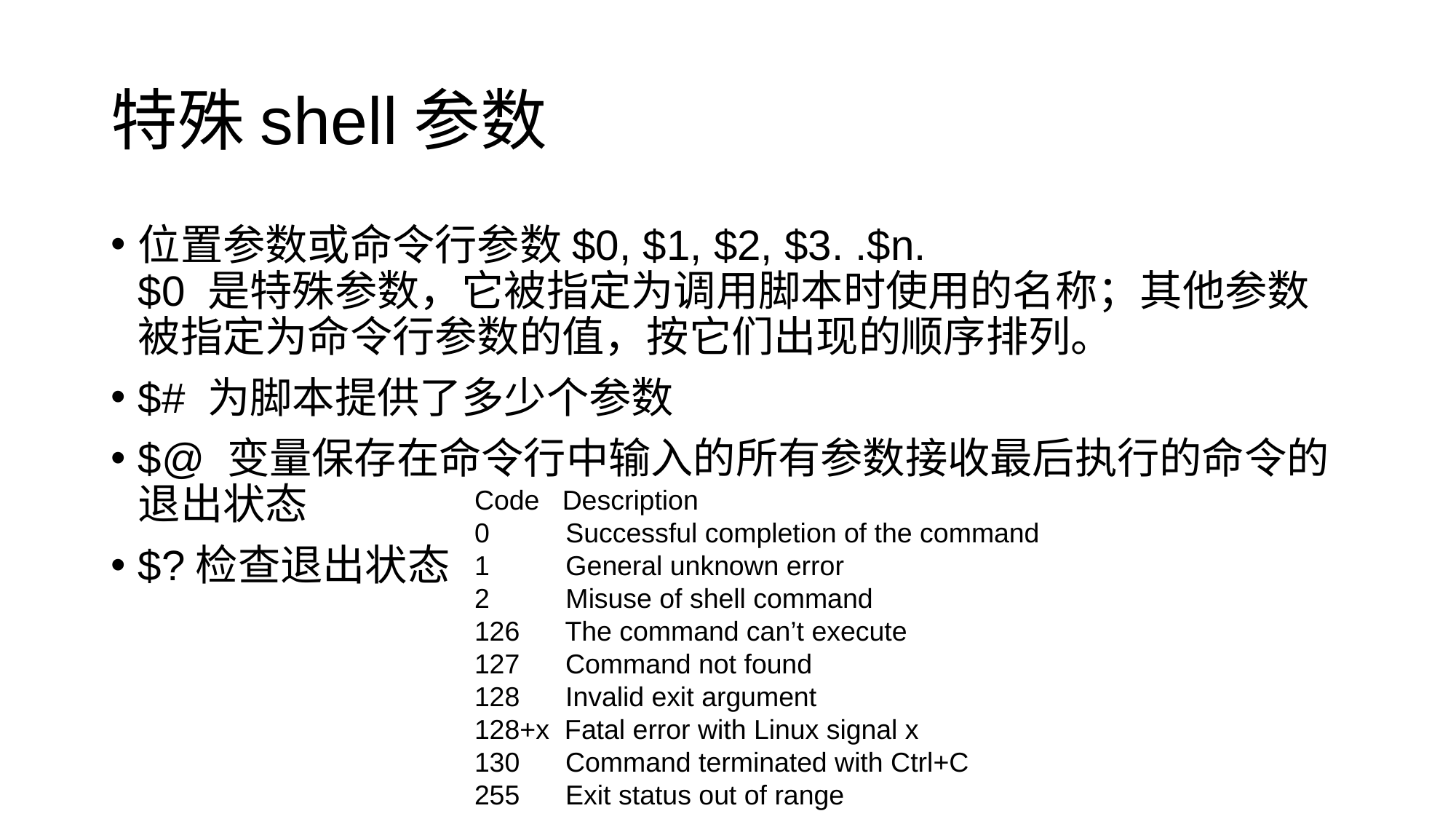

# 特殊shell参数
位置参数或命令行参数$0, $1, $2, $3. .$n.
$0 是特殊参数，它被指定为调用脚本时使用的名称；其他参数被指定为命令行参数的值，按它们出现的顺序排列。
$# 为脚本提供了多少个参数
$@ 变量保存在命令行中输入的所有参数接收最后执行的命令的退出状态
$?检查退出状态
Code   Description
0          Successful completion of the command
1          General unknown error
2          Misuse of shell command
126      The command can’t execute
127      Command not found
128      Invalid exit argument
128+x  Fatal error with Linux signal x
130      Command terminated with Ctrl+C
255      Exit status out of range